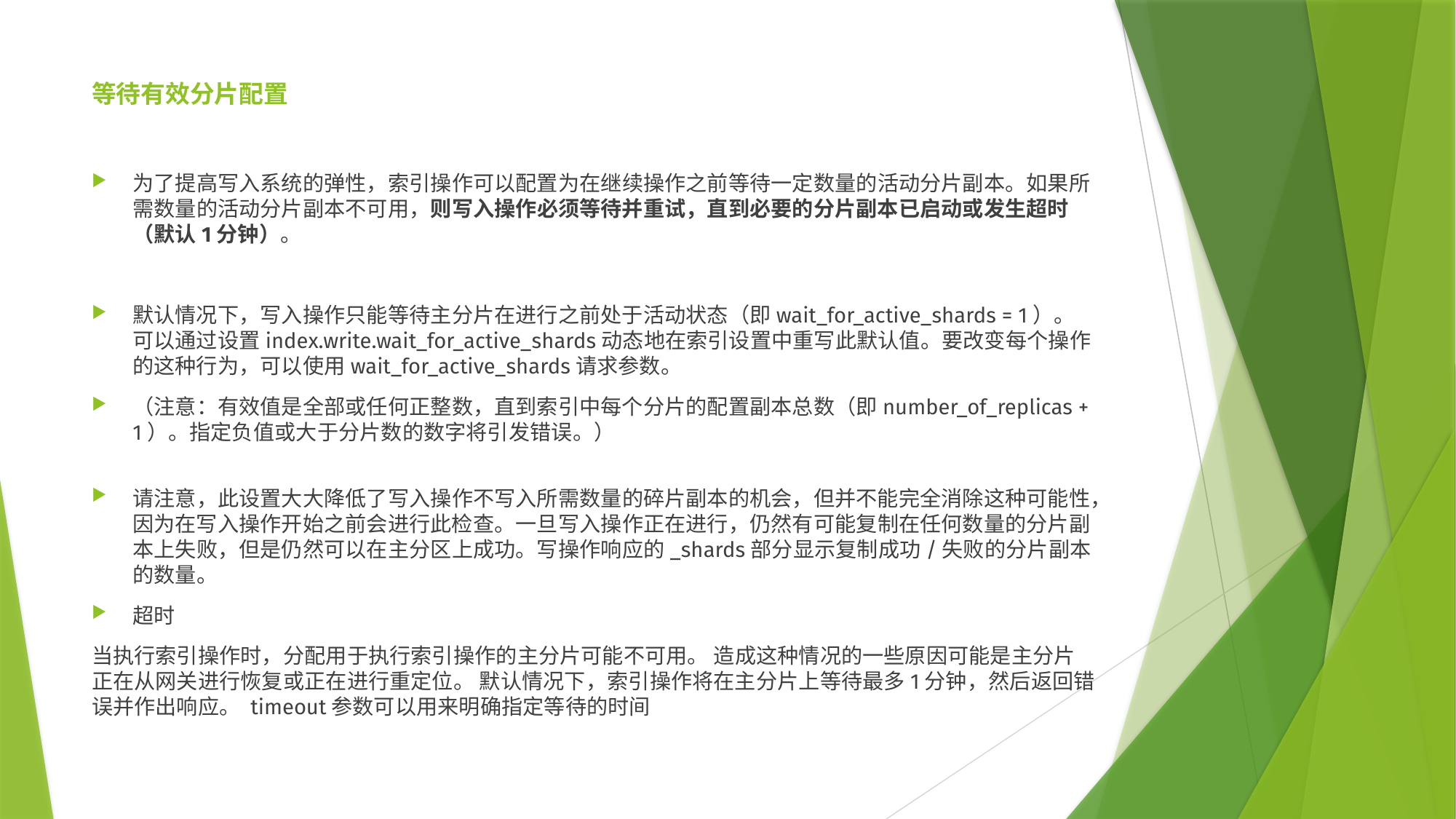

# 等待有效分片配置
为了提高写入系统的弹性，索引操作可以配置为在继续操作之前等待一定数量的活动分片副本。如果所需数量的活动分片副本不可用，则写入操作必须等待并重试，直到必要的分片副本已启动或发生超时（默认1分钟）。

默认情况下，写入操作只能等待主分片在进行之前处于活动状态（即wait_for_active_shards = 1）。可以通过设置index.write.wait_for_active_shards动态地在索引设置中重写此默认值。要改变每个操作的这种行为，可以使用wait_for_active_shards请求参数。
（注意：有效值是全部或任何正整数，直到索引中每个分片的配置副本总数（即number_of_replicas + 1）。指定负值或大于分片数的数字将引发错误。）
请注意，此设置大大降低了写入操作不写入所需数量的碎片副本的机会，但并不能完全消除这种可能性，因为在写入操作开始之前会进行此检查。一旦写入操作正在进行，仍然有可能复制在任何数量的分片副本上失败，但是仍然可以在主分区上成功。写操作响应的_shards部分显示复制成功/失败的分片副本的数量。
超时
当执行索引操作时，分配用于执行索引操作的主分片可能不可用。 造成这种情况的一些原因可能是主分片正在从网关进行恢复或正在进行重定位。 默认情况下，索引操作将在主分片上等待最多1分钟，然后返回错误并作出响应。 timeout参数可以用来明确指定等待的时间